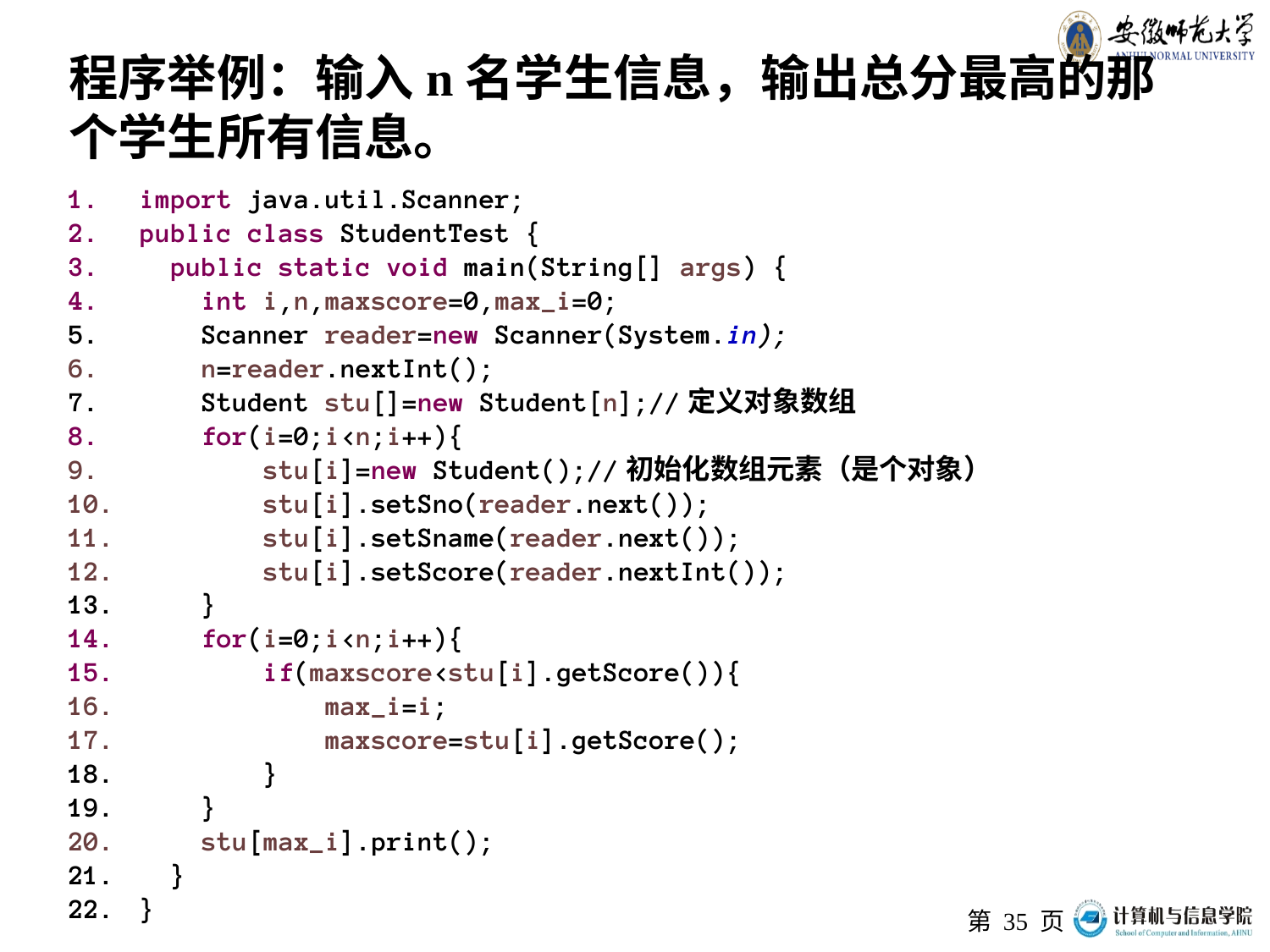

# 程序举例：输入n名学生信息，输出总分最高的那个学生所有信息。
import java.util.Scanner;
public class StudentTest {
  public static void main(String[] args) {
    int i,n,maxscore=0,max_i=0;
    Scanner reader=new Scanner(System.in);
    n=reader.nextInt();
    Student stu[]=new Student[n];//定义对象数组
    for(i=0;i<n;i++){
        stu[i]=new Student();//初始化数组元素（是个对象）
        stu[i].setSno(reader.next());
        stu[i].setSname(reader.next());
        stu[i].setScore(reader.nextInt());
    }
    for(i=0;i<n;i++){
        if(maxscore<stu[i].getScore()){
            max_i=i;
            maxscore=stu[i].getScore();
        }
    }
    stu[max_i].print();
  }
}
第 35 页